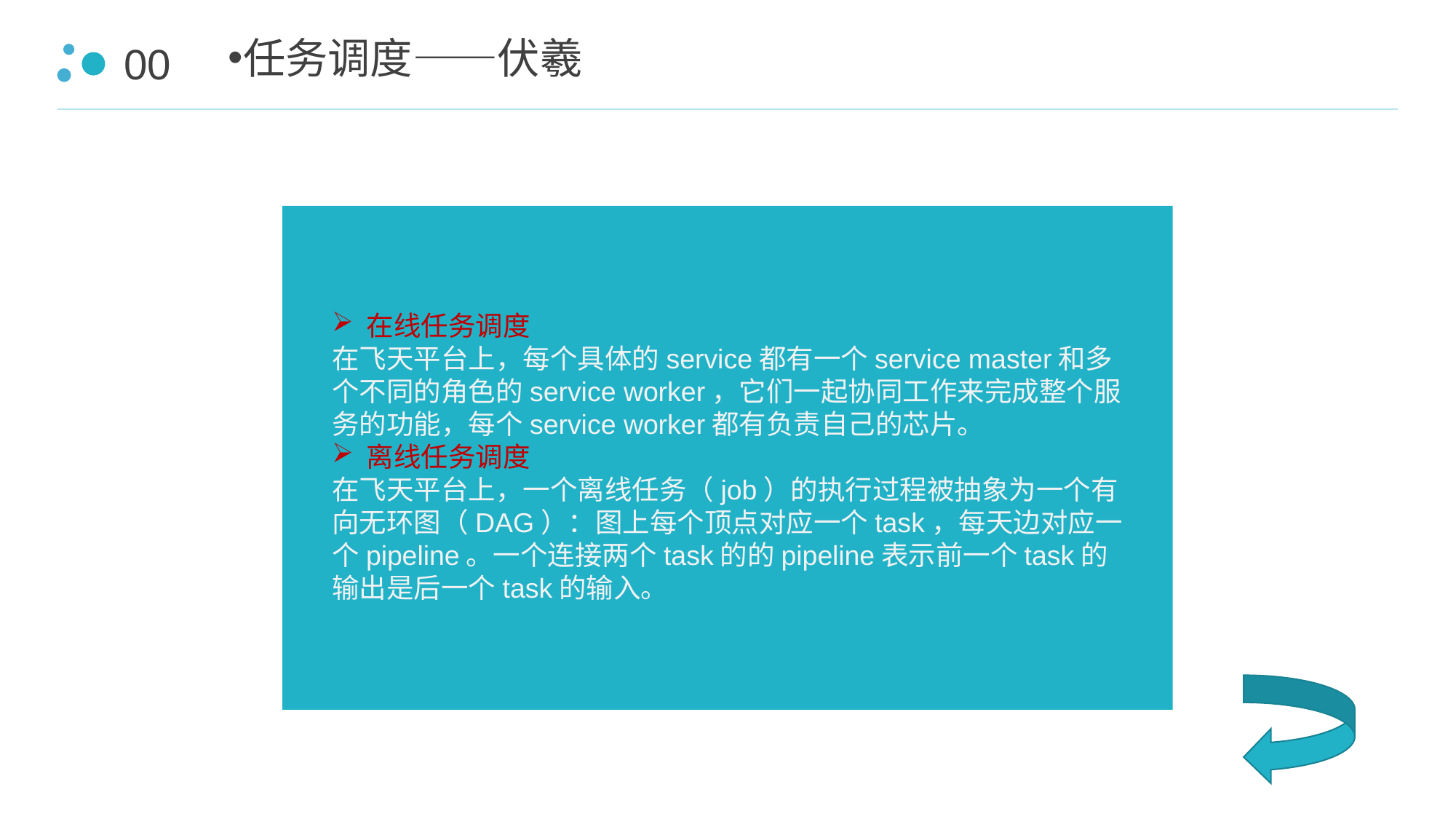

00
任务调度——伏羲

在线任务调度
在飞天平台上，每个具体的service都有一个service master和多个不同的角色的service worker，它们一起协同工作来完成整个服务的功能，每个service worker都有负责自己的芯片。
离线任务调度
在飞天平台上，一个离线任务（job）的执行过程被抽象为一个有向无环图（DAG）：图上每个顶点对应一个task，每天边对应一个pipeline。一个连接两个task的的pipeline表示前一个task的输出是后一个task的输入。